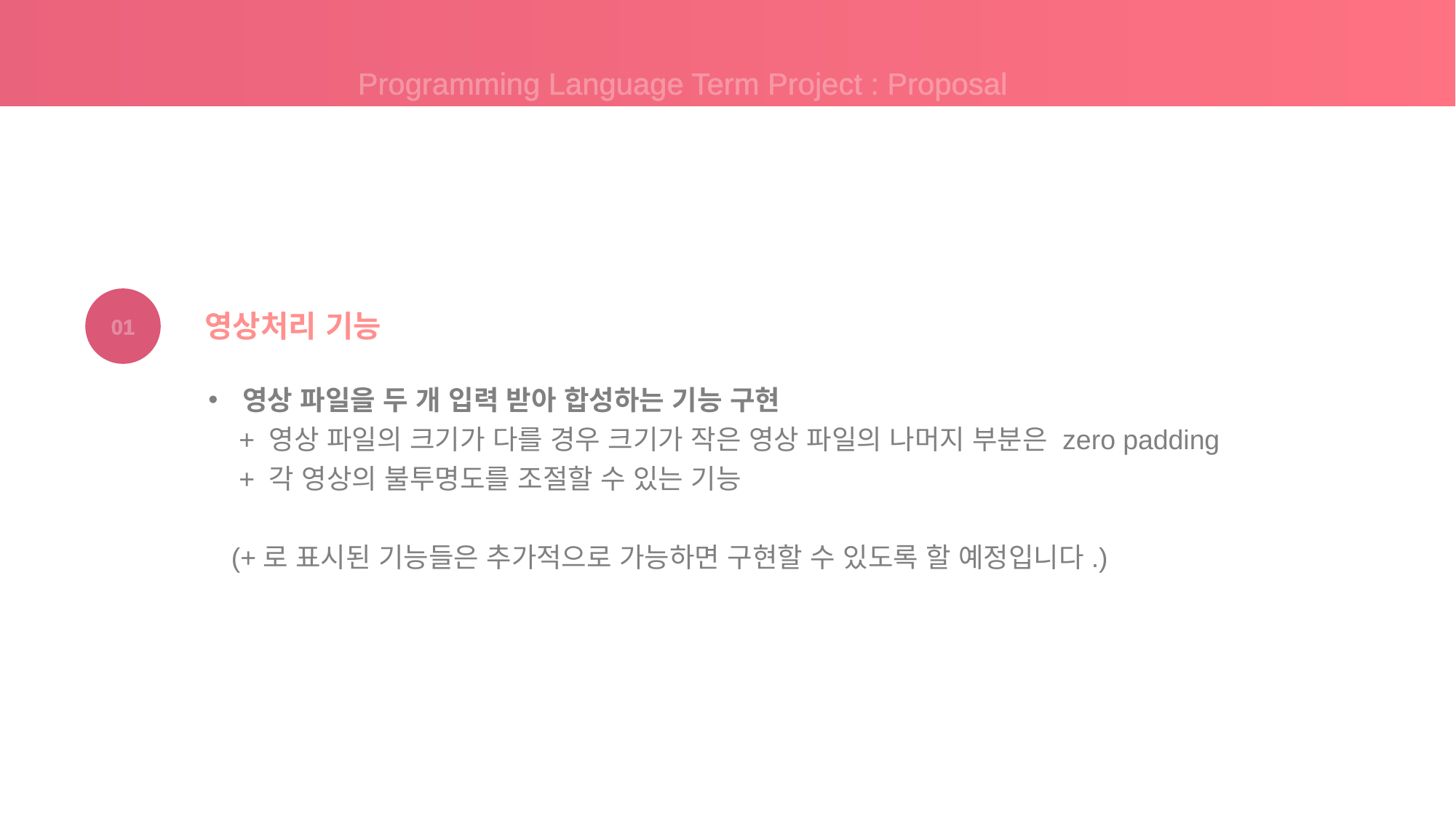

Programming Language Term Project : Proposal
01
영상처리 기능
영상 파일을 두 개 입력 받아 합성하는 기능 구현
    + 영상 파일의 크기가 다를 경우 크기가 작은 영상 파일의 나머지 부분은 zero padding
    + 각 영상의 불투명도를 조절할 수 있는 기능

   (+로 표시된 기능들은 추가적으로 가능하면 구현할 수 있도록 할 예정입니다.)